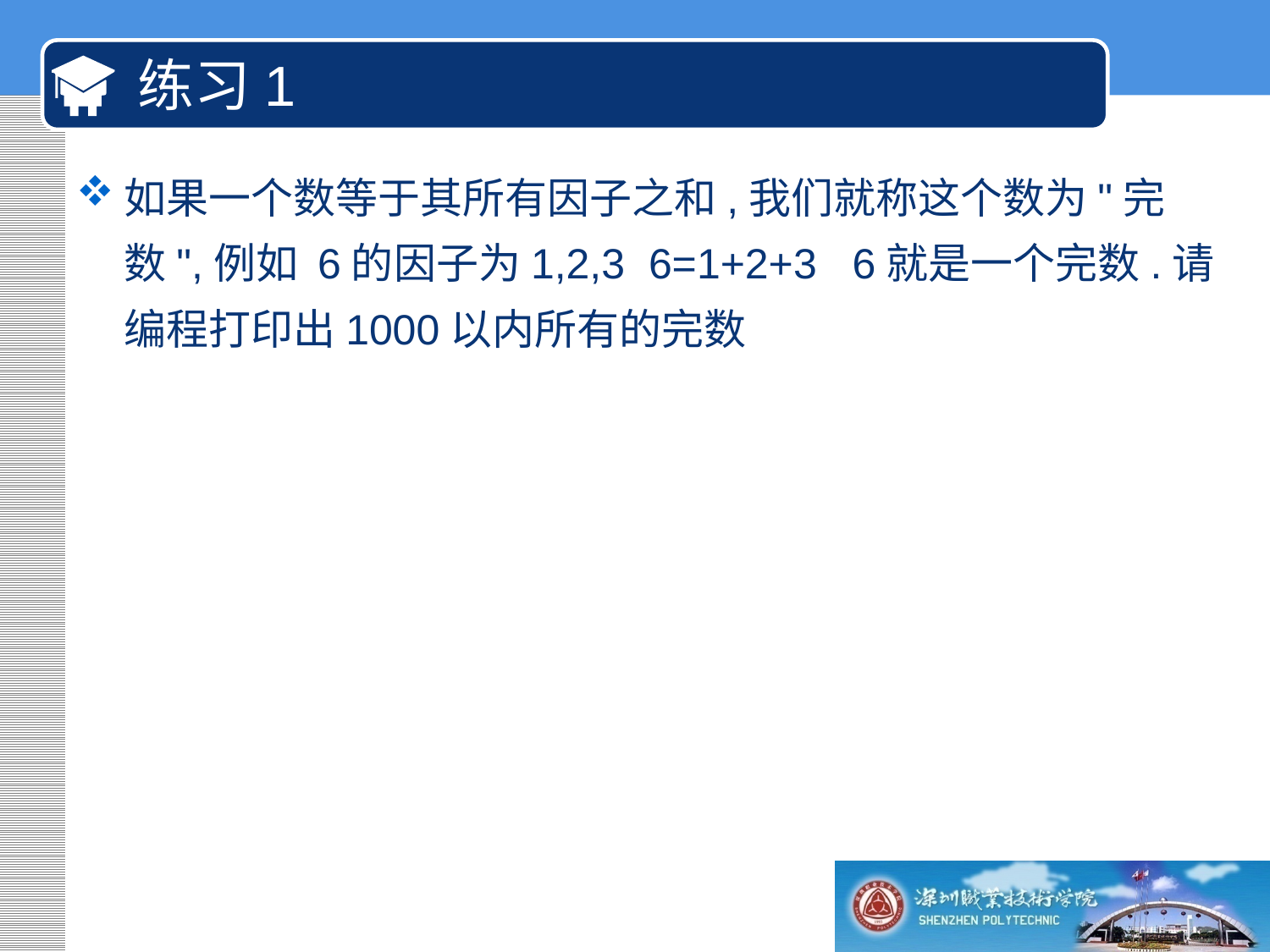

# 练习1
如果一个数等于其所有因子之和,我们就称这个数为"完数",例如 6的因子为1,2,3  6=1+2+3   6就是一个完数.请编程打印出1000以内所有的完数